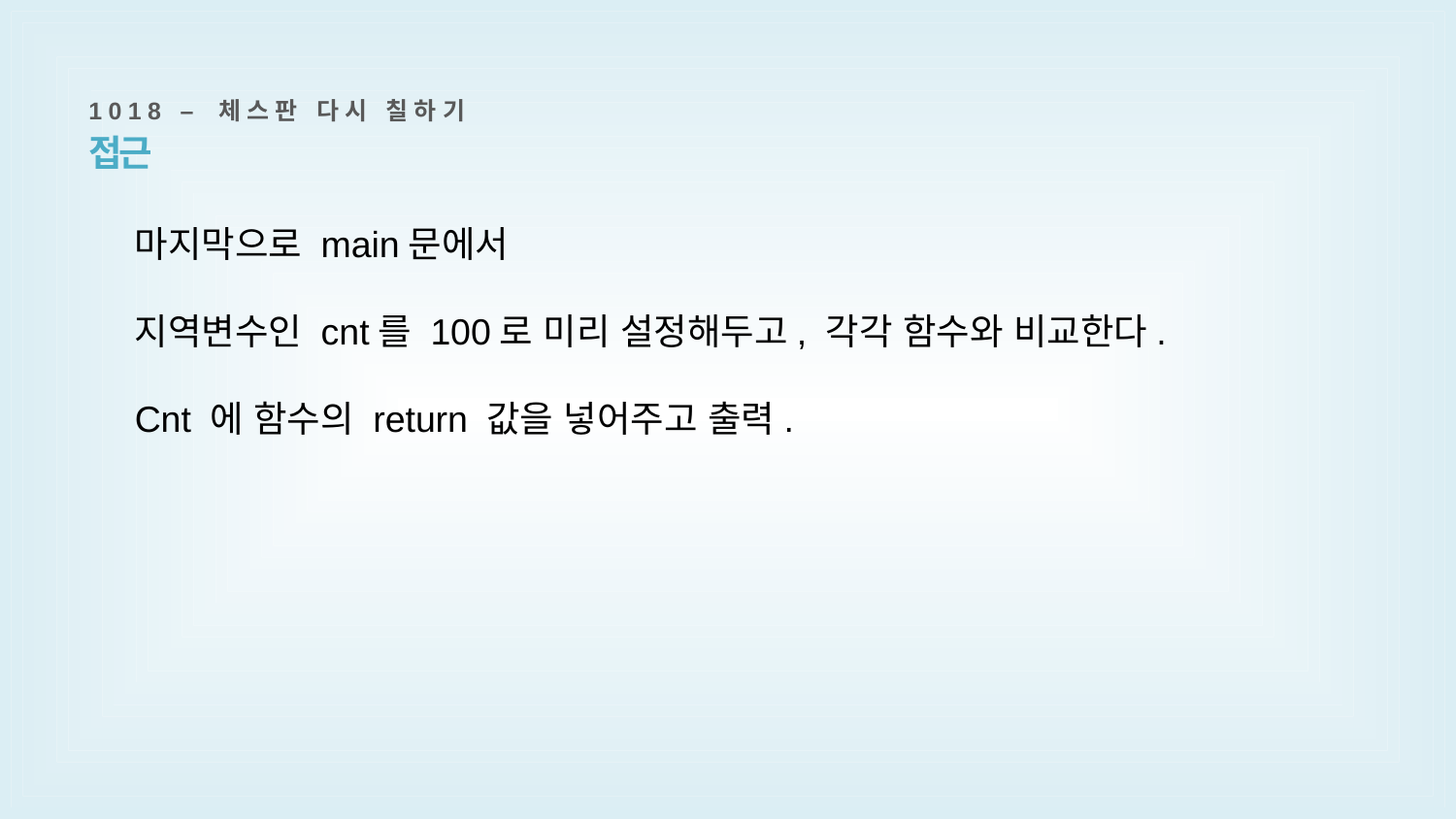

1018 – 체스판 다시 칠하기
접근
마지막으로 main문에서

지역변수인 cnt를 100로 미리 설정해두고, 각각 함수와 비교한다.

Cnt 에 함수의 return 값을 넣어주고 출력.